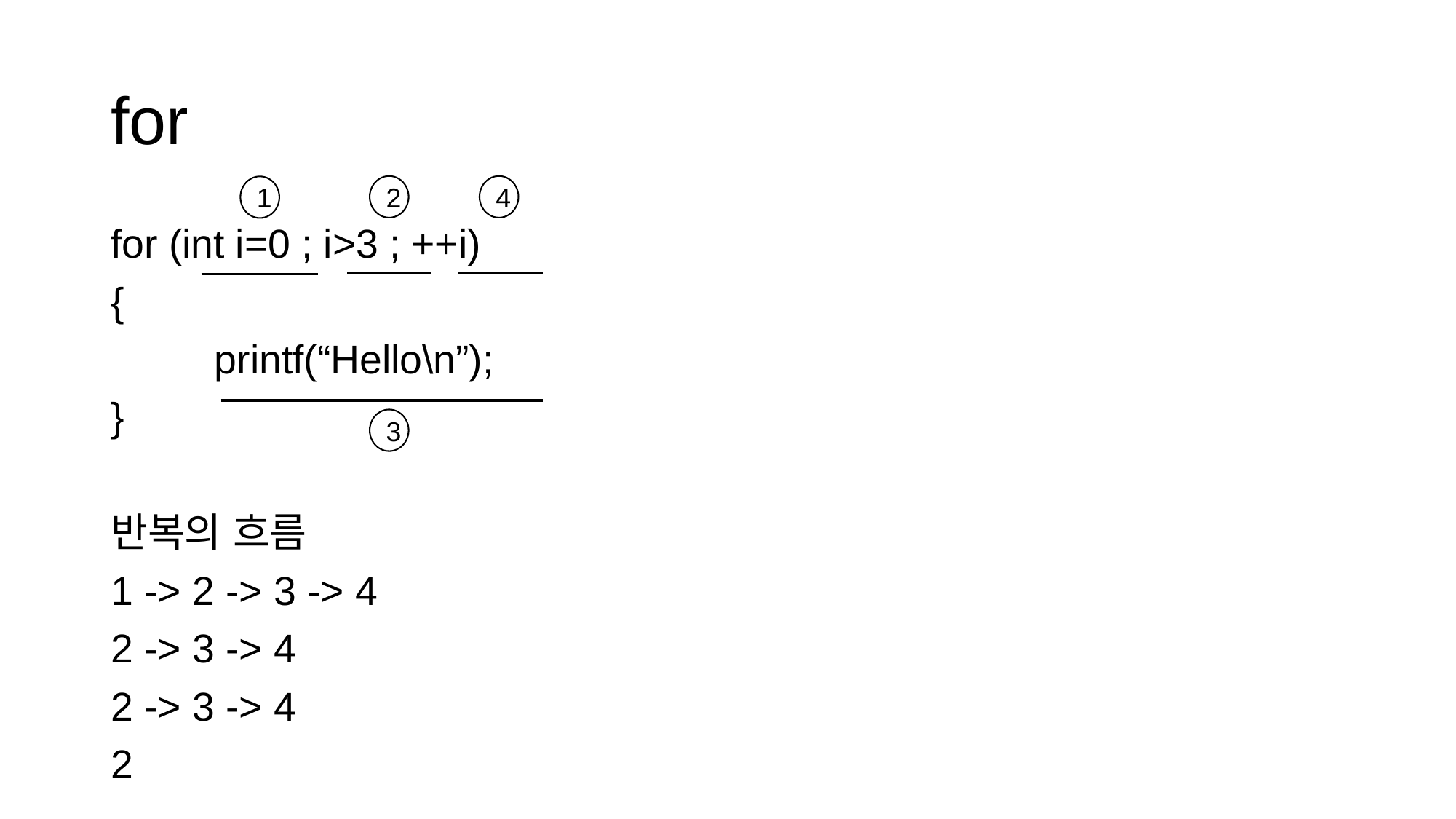

# for
2
4
1
for (int i=0 ; i>3 ; ++i)
{
	printf(“Hello\n”);
}

반복의 흐름
1 -> 2 -> 3 -> 4
2 -> 3 -> 4
2 -> 3 -> 4
2
3